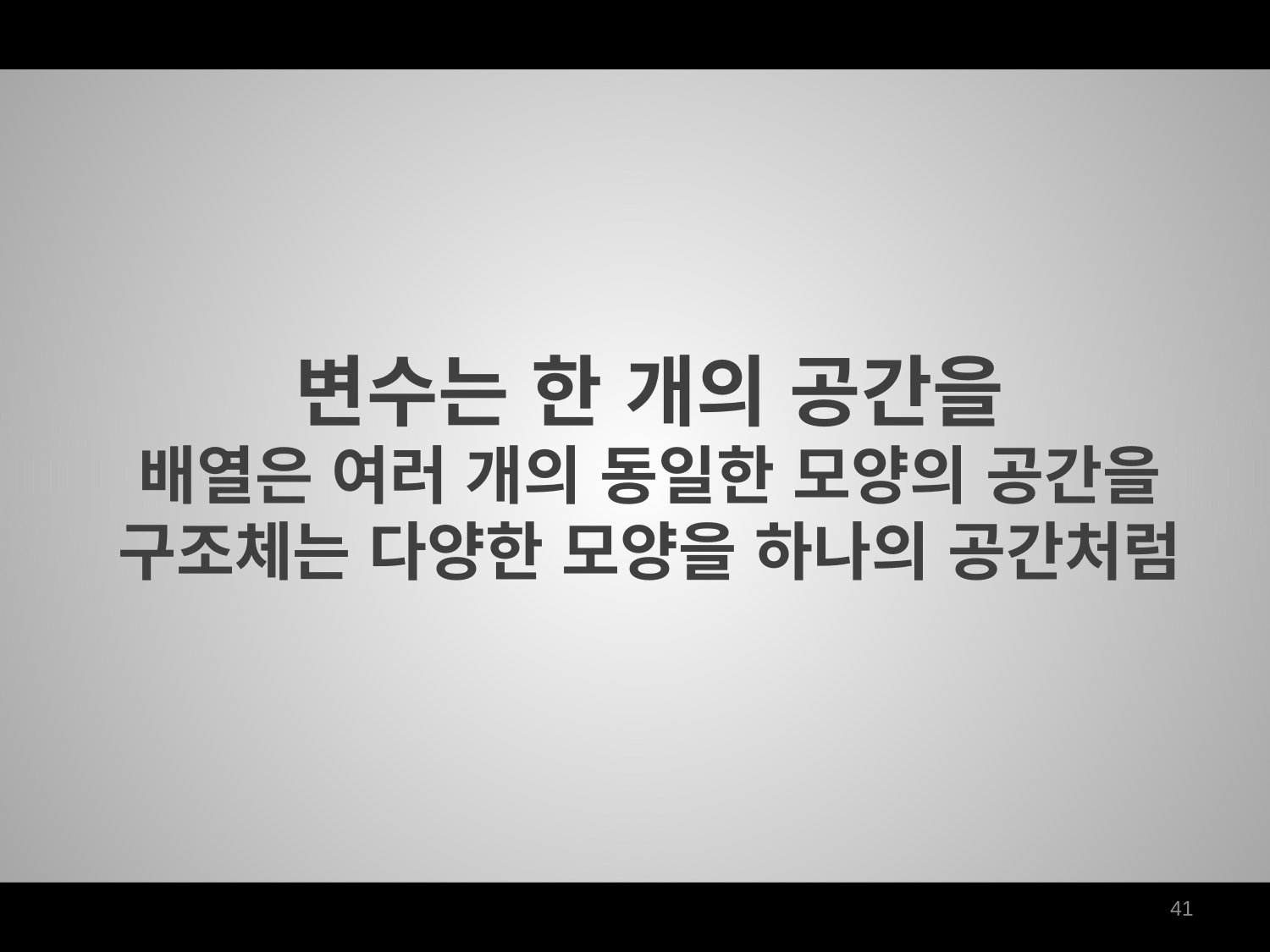

변수는 한 개의 공간을
배열은 여러 개의 동일한 모양의 공간을
구조체는 다양한 모양을 하나의 공간처럼
41